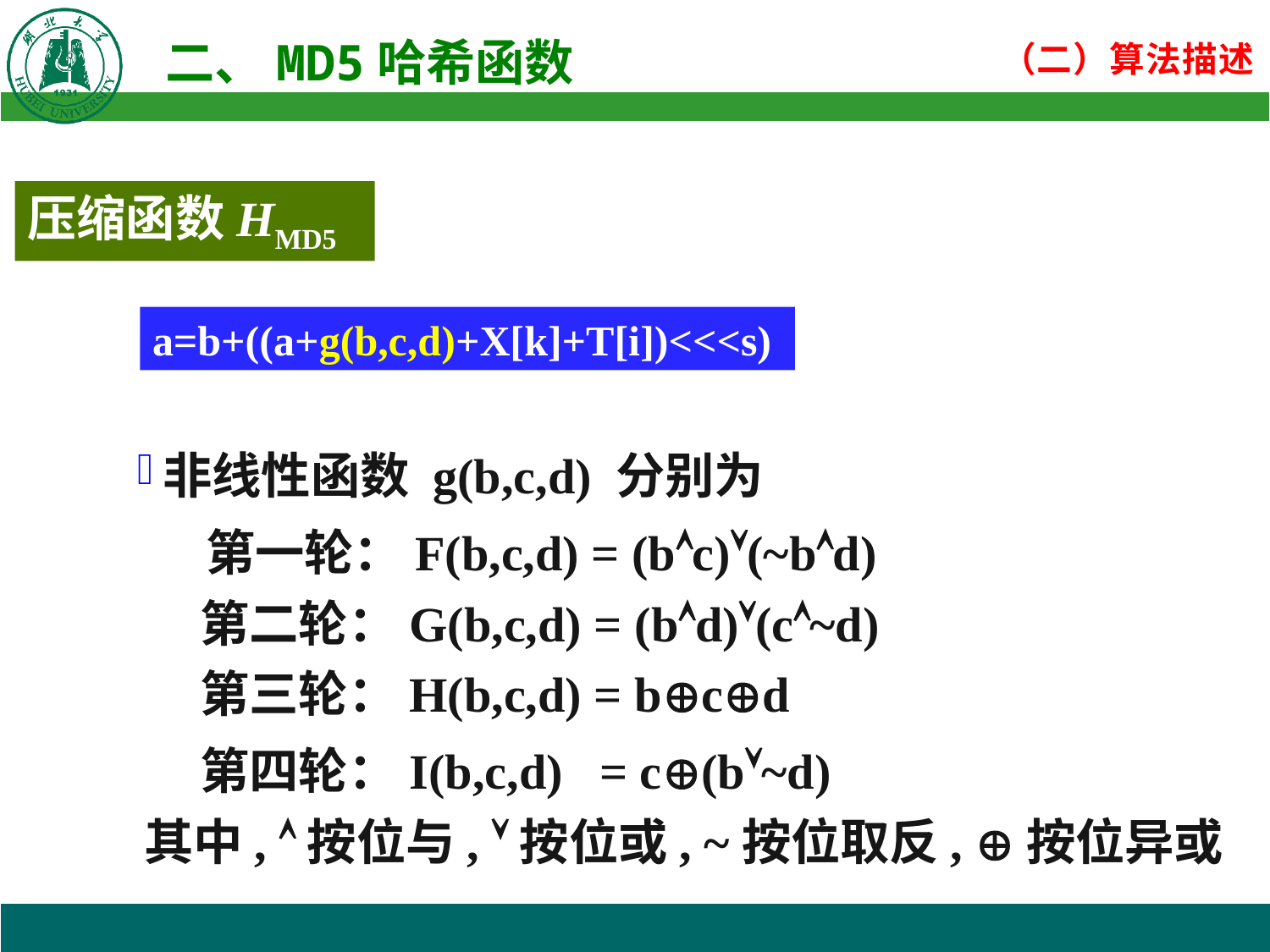

非线性函数 g(b,c,d) 分别为
         第一轮：F(b,c,d) = (b∧c)∨(~b∧d)
          第二轮：G(b,c,d) = (b∧d)∨(c∧~d)
          第三轮：H(b,c,d) = b⊕c⊕d
          第四轮：I(b,c,d)   = c⊕(b∨~d)
     其中, ∧按位与, ∨按位或, ~按位取反, ⊕按位异或

压缩函数HMD5
a=b+((a+g(b,c,d)+X[k]+T[i])<<<s)